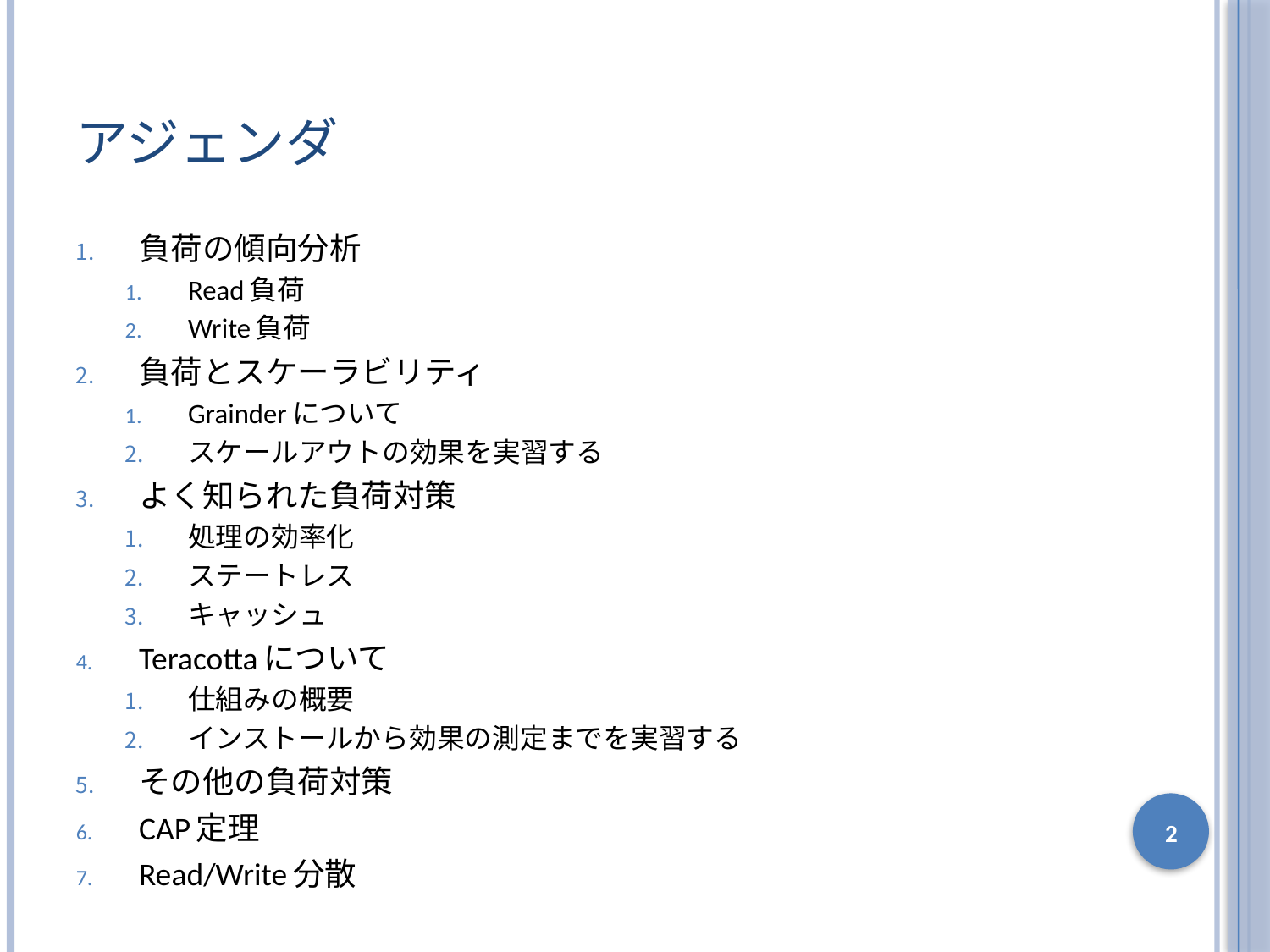

# アジェンダ
負荷の傾向分析
Read負荷
Write負荷
負荷とスケーラビリティ
Grainderについて
スケールアウトの効果を実習する
よく知られた負荷対策
処理の効率化
ステートレス
キャッシュ
Teracottaについて
仕組みの概要
インストールから効果の測定までを実習する
その他の負荷対策
CAP定理
Read/Write分散
2